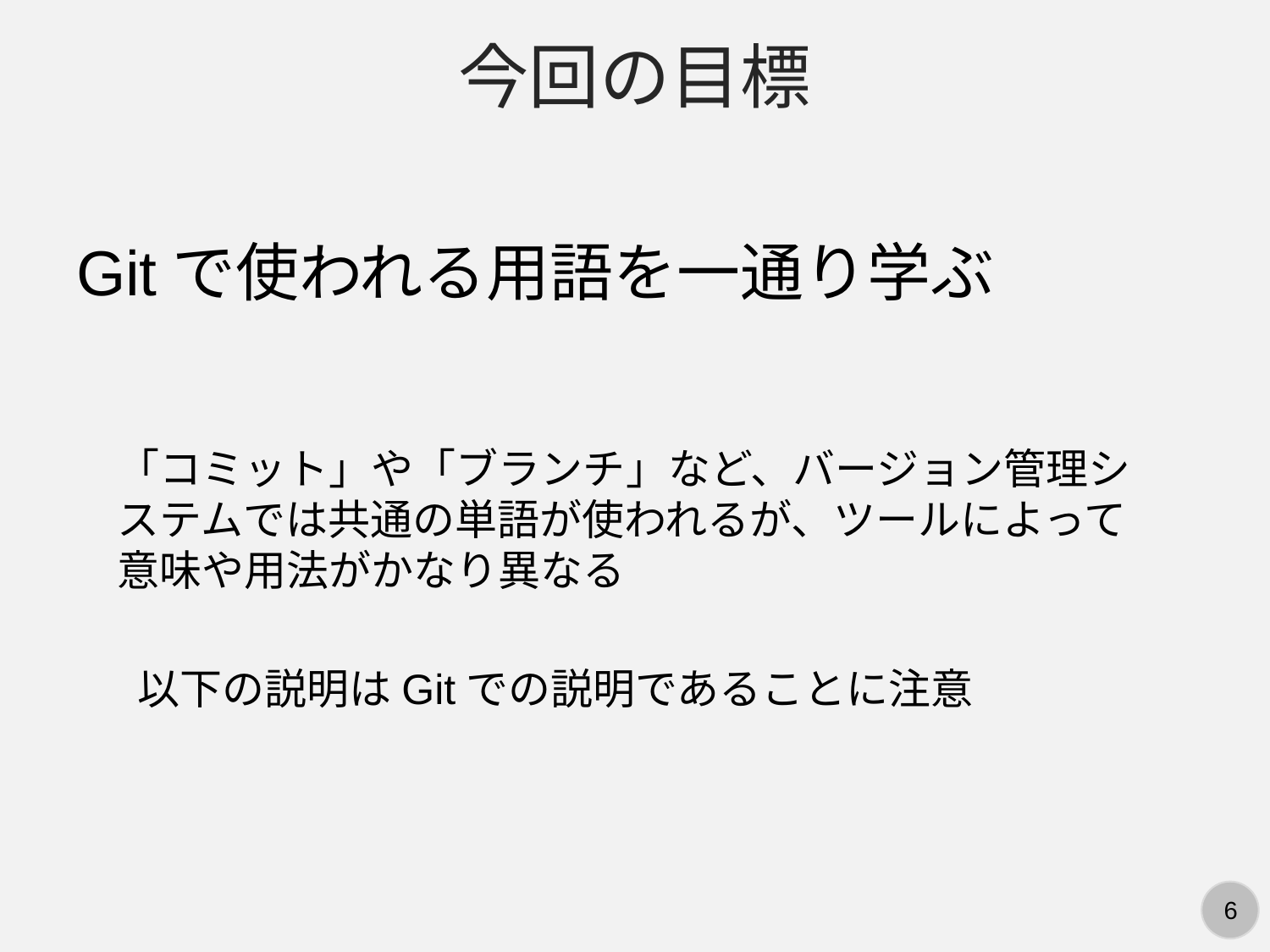

今回の目標
Gitで使われる用語を一通り学ぶ
「コミット」や「ブランチ」など、バージョン管理システムでは共通の単語が使われるが、ツールによって意味や用法がかなり異なる
以下の説明はGitでの説明であることに注意